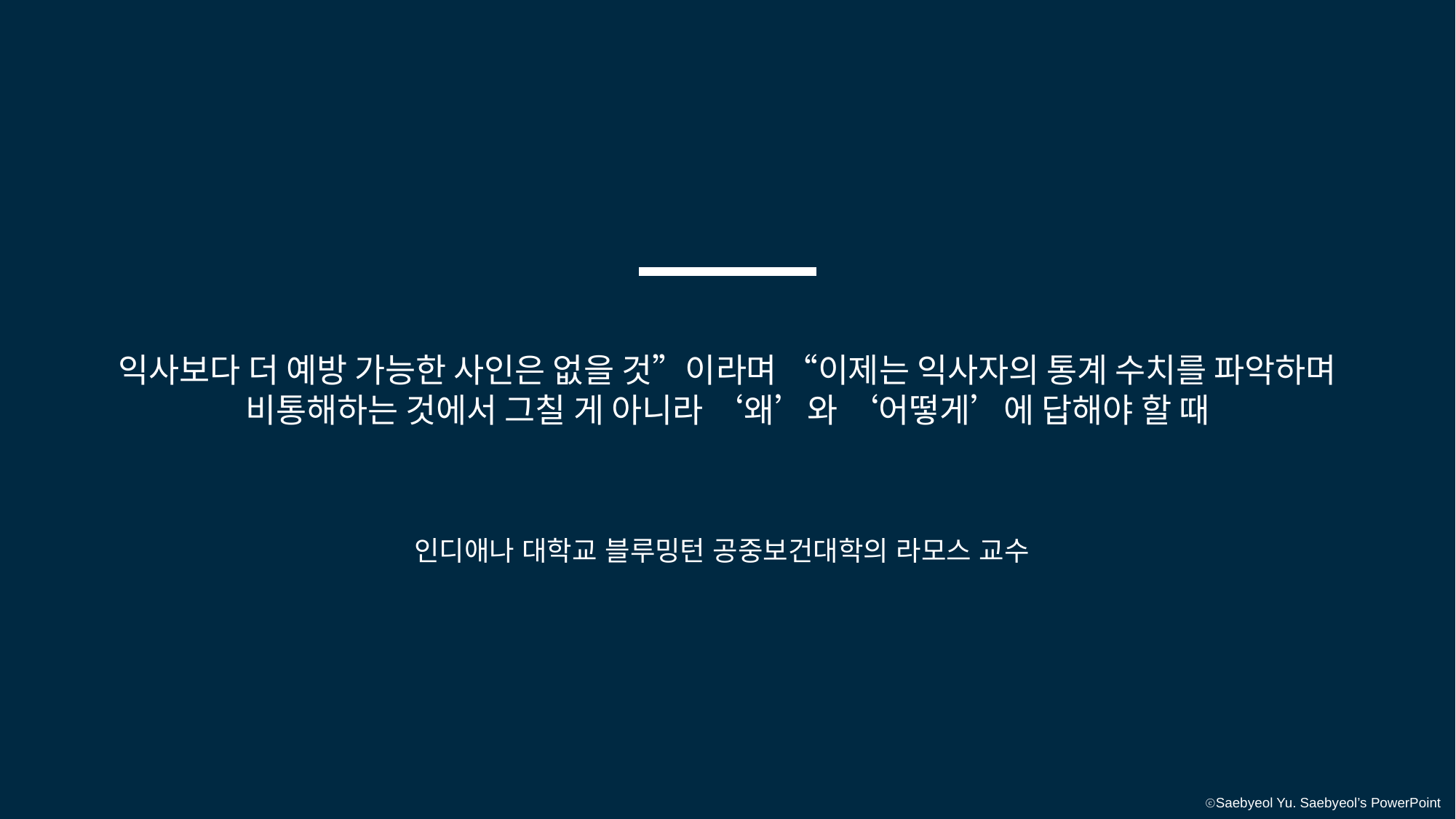

익사보다 더 예방 가능한 사인은 없을 것”이라며 “이제는 익사자의 통계 수치를 파악하며 비통해하는 것에서 그칠 게 아니라 ‘왜’와 ‘어떻게’에 답해야 할 때

인디애나 대학교 블루밍턴 공중보건대학의 라모스 교수